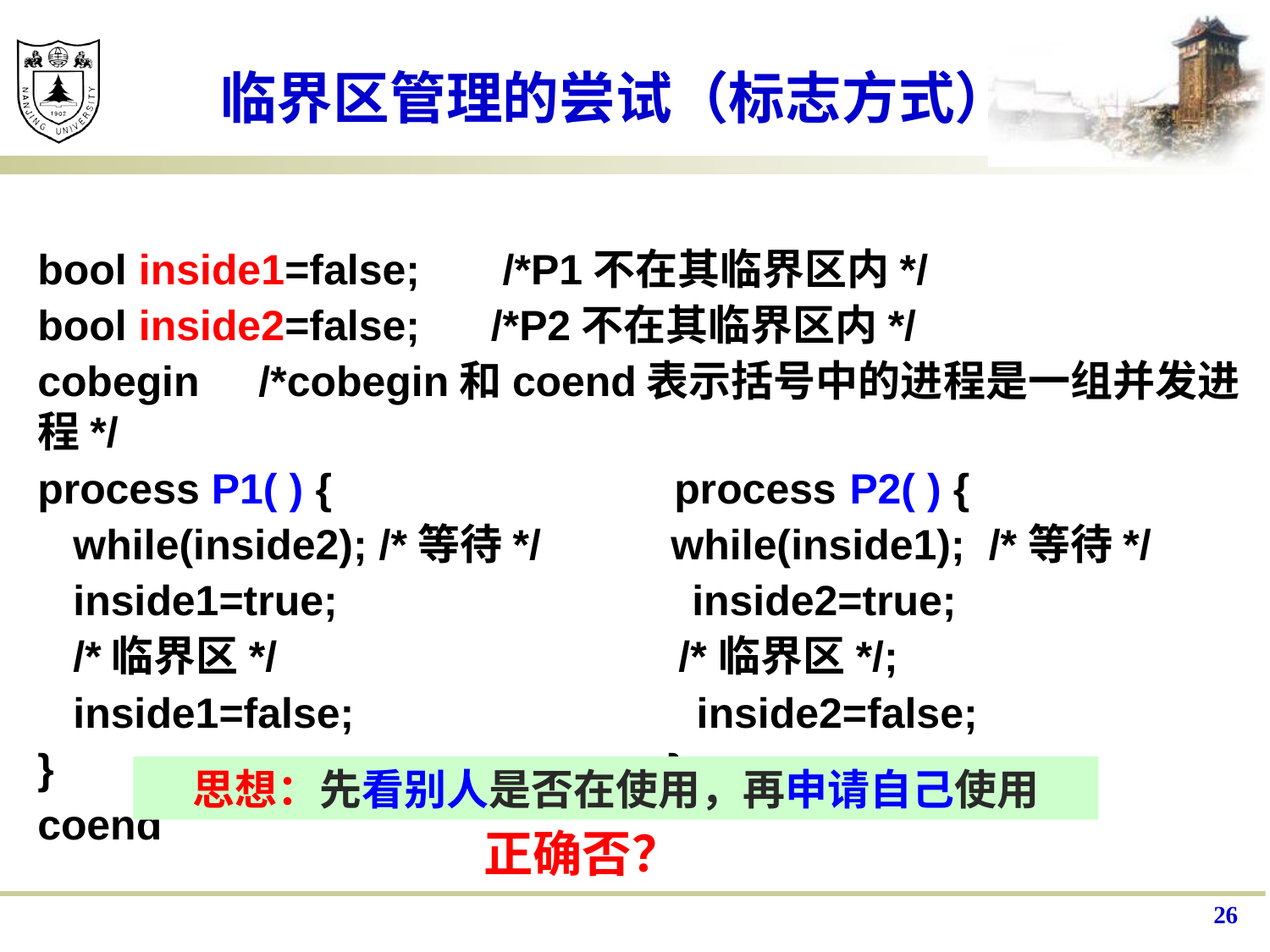

# 临界区管理的尝试（标志方式）
bool inside1=false;       /*P1不在其临界区内*/
bool inside2=false;      /*P2不在其临界区内*/
cobegin     /*cobegin和coend表示括号中的进程是一组并发进程*/
process P1( ) {                             process P2( ) {
   while(inside2); /*等待*/           while(inside1);  /*等待*/
   inside1=true;                              inside2=true;
   /*临界区*/                                  /*临界区*/;
   inside1=false;                             inside2=false;
}                                                    }
coend

思想：先看别人是否在使用，再申请自己使用
正确否？
26